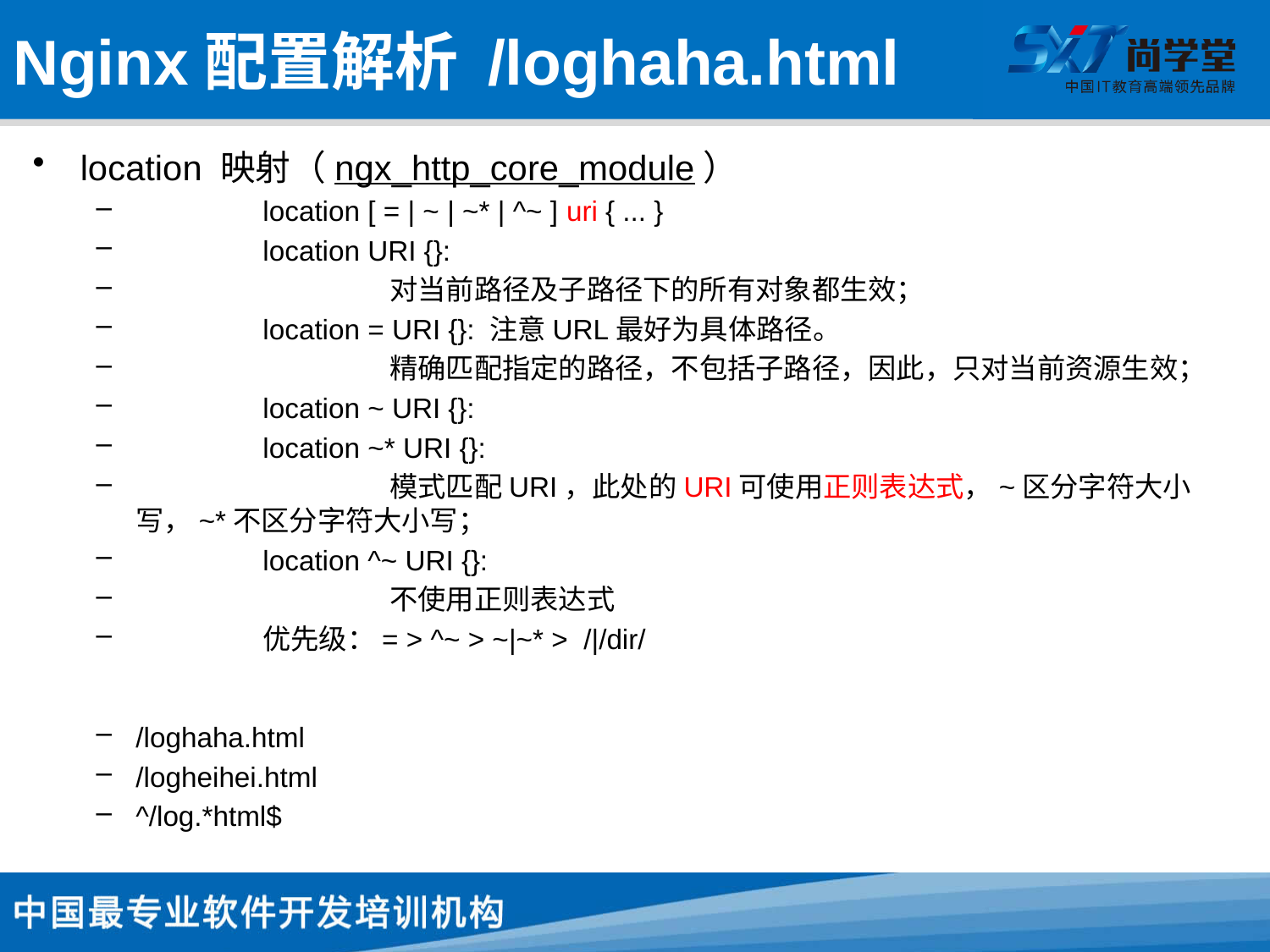

# Nginx配置解析 /loghaha.html
location 映射（ngx_http_core_module）
	location [ = | ~ | ~* | ^~ ] uri { ... }
	location URI {}:
		对当前路径及子路径下的所有对象都生效；
	location = URI {}: 注意URL最好为具体路径。
		精确匹配指定的路径，不包括子路径，因此，只对当前资源生效；
	location ~ URI {}:
	location ~* URI {}:
		模式匹配URI，此处的URI可使用正则表达式，~区分字符大小写，~*不区分字符大小写；
	location ^~ URI {}:
		不使用正则表达式
	优先级：= > ^~ > ~|~* >  /|/dir/

/loghaha.html
/logheihei.html
^/log.*html$